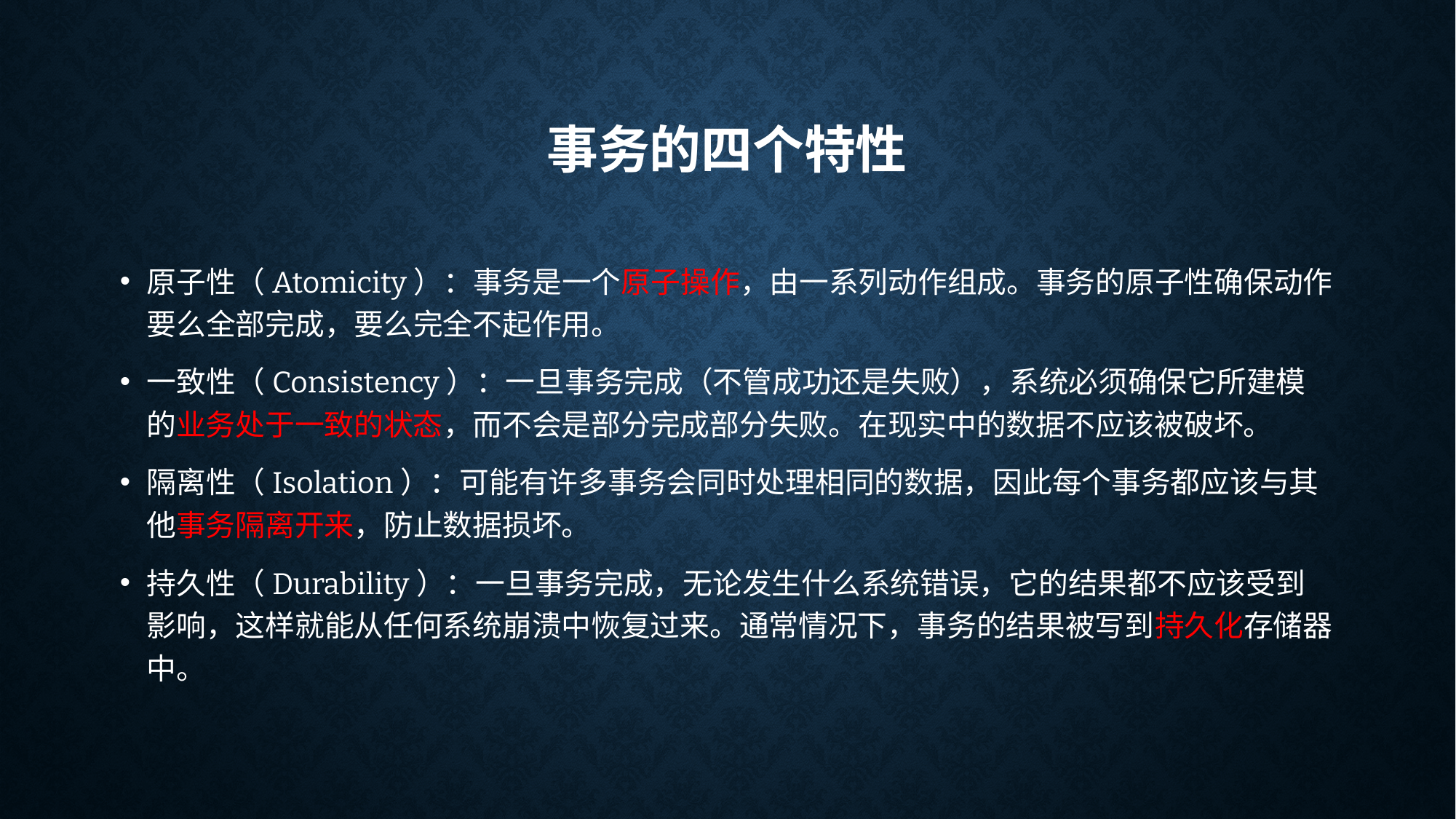

# 事务的四个特性
原子性（Atomicity）：事务是一个原子操作，由一系列动作组成。事务的原子性确保动作要么全部完成，要么完全不起作用。
一致性（Consistency）：一旦事务完成（不管成功还是失败），系统必须确保它所建模的业务处于一致的状态，而不会是部分完成部分失败。在现实中的数据不应该被破坏。
隔离性（Isolation）：可能有许多事务会同时处理相同的数据，因此每个事务都应该与其他事务隔离开来，防止数据损坏。
持久性（Durability）：一旦事务完成，无论发生什么系统错误，它的结果都不应该受到影响，这样就能从任何系统崩溃中恢复过来。通常情况下，事务的结果被写到持久化存储器中。